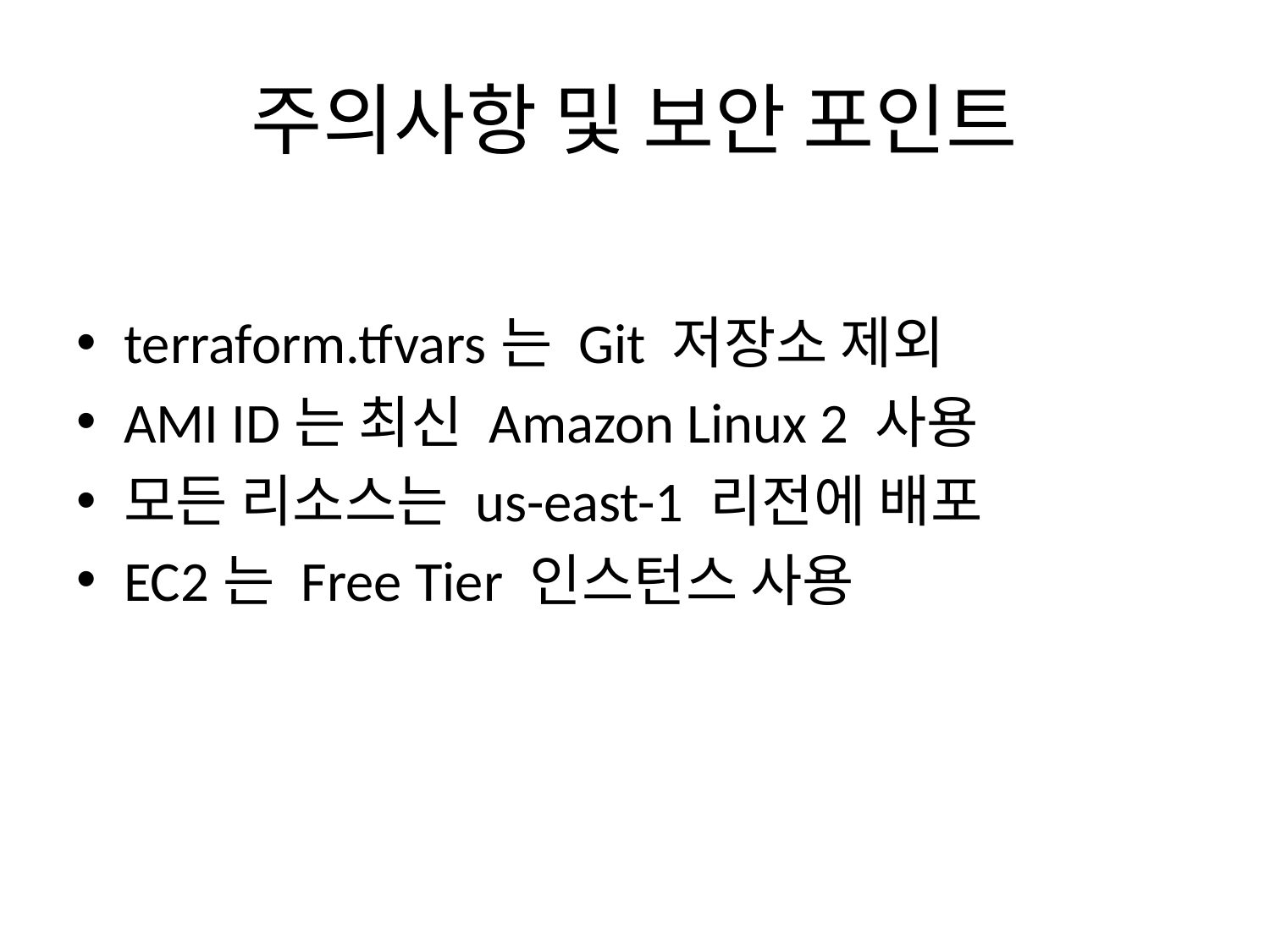

# 주의사항 및 보안 포인트

terraform.tfvars는 Git 저장소 제외
AMI ID는 최신 Amazon Linux 2 사용
모든 리소스는 us-east-1 리전에 배포
EC2는 Free Tier 인스턴스 사용